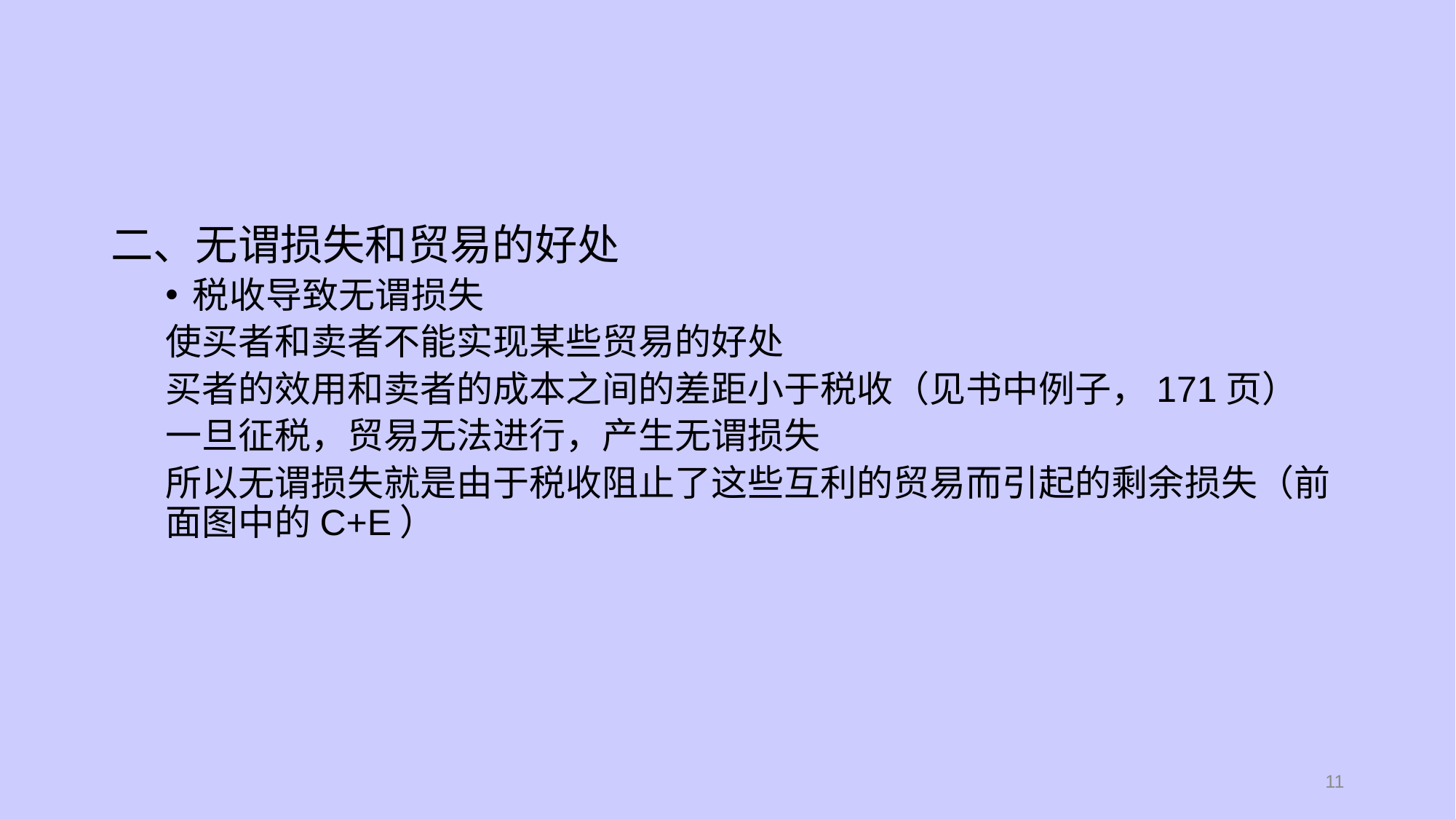

#
二、无谓损失和贸易的好处
税收导致无谓损失
使买者和卖者不能实现某些贸易的好处
买者的效用和卖者的成本之间的差距小于税收（见书中例子，171页）
一旦征税，贸易无法进行，产生无谓损失
所以无谓损失就是由于税收阻止了这些互利的贸易而引起的剩余损失（前面图中的C+E）

11